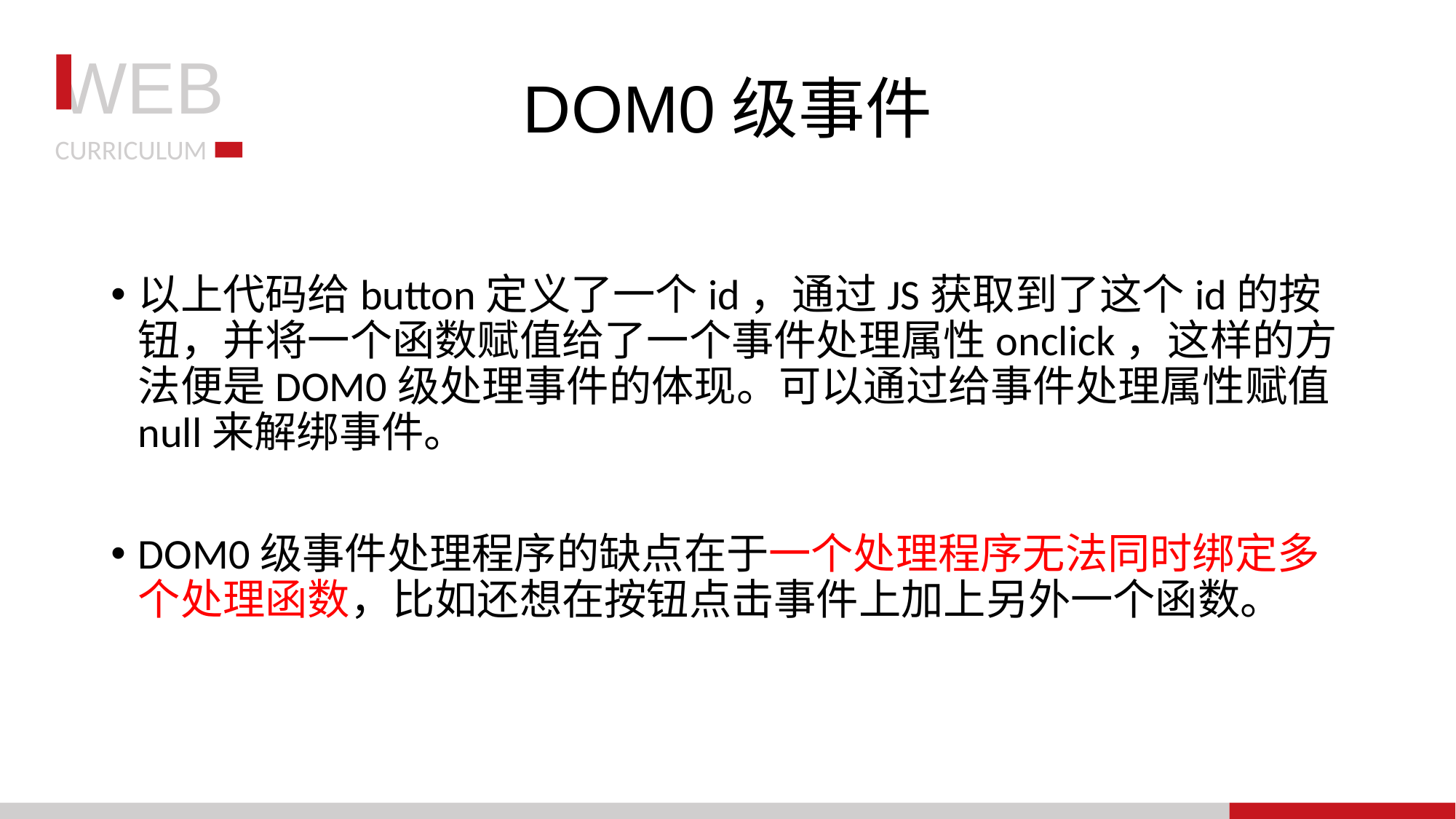

# DOM0级事件

以上代码给button定义了一个id，通过JS获取到了这个id的按钮，并将一个函数赋值给了一个事件处理属性onclick，这样的方法便是DOM0级处理事件的体现。可以通过给事件处理属性赋值null来解绑事件。

DOM0级事件处理程序的缺点在于一个处理程序无法同时绑定多个处理函数，比如还想在按钮点击事件上加上另外一个函数。